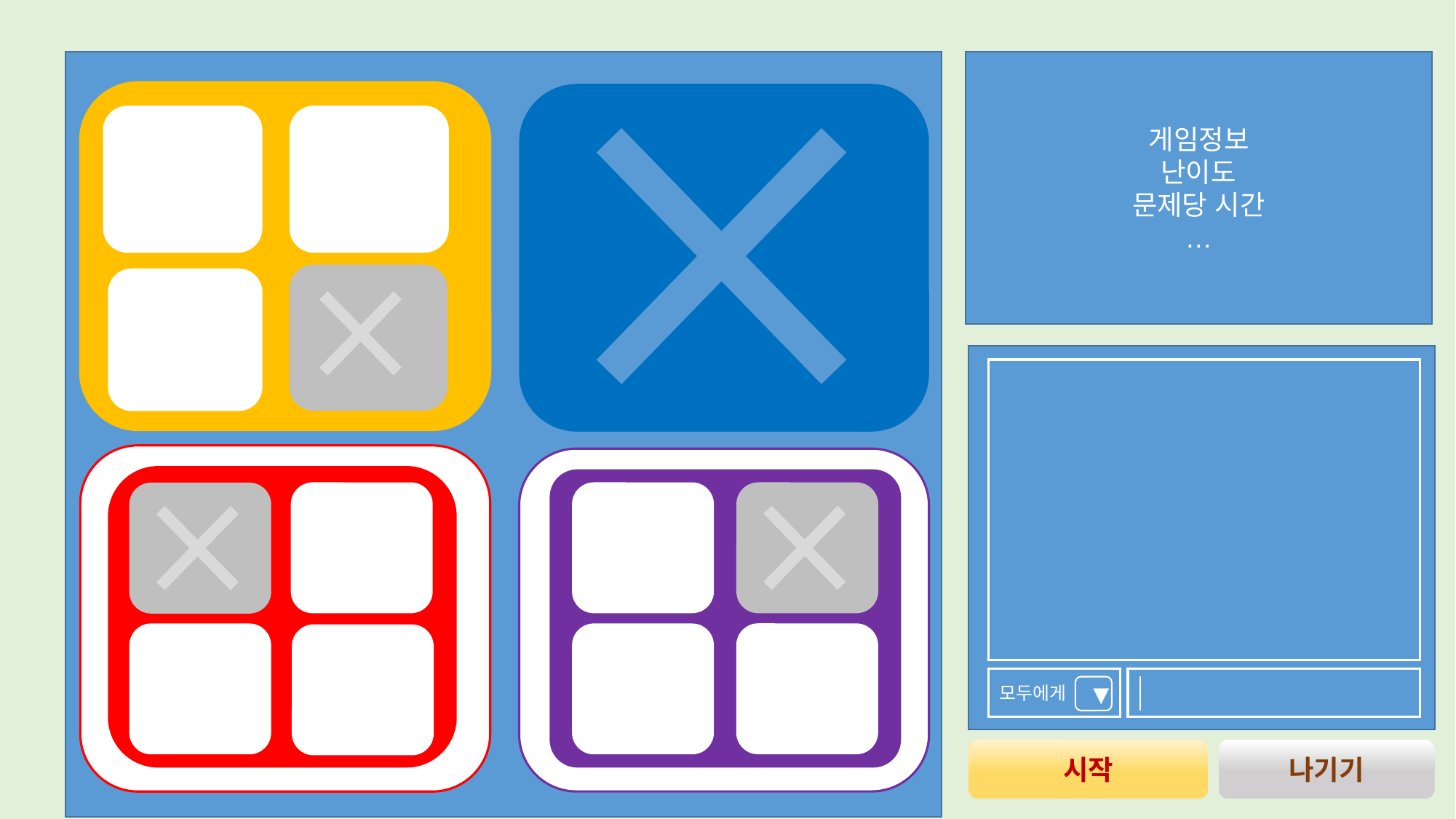

게임정보
난이도
문제당 시간
…

채팅창

모두에게

▼

시작
나기기